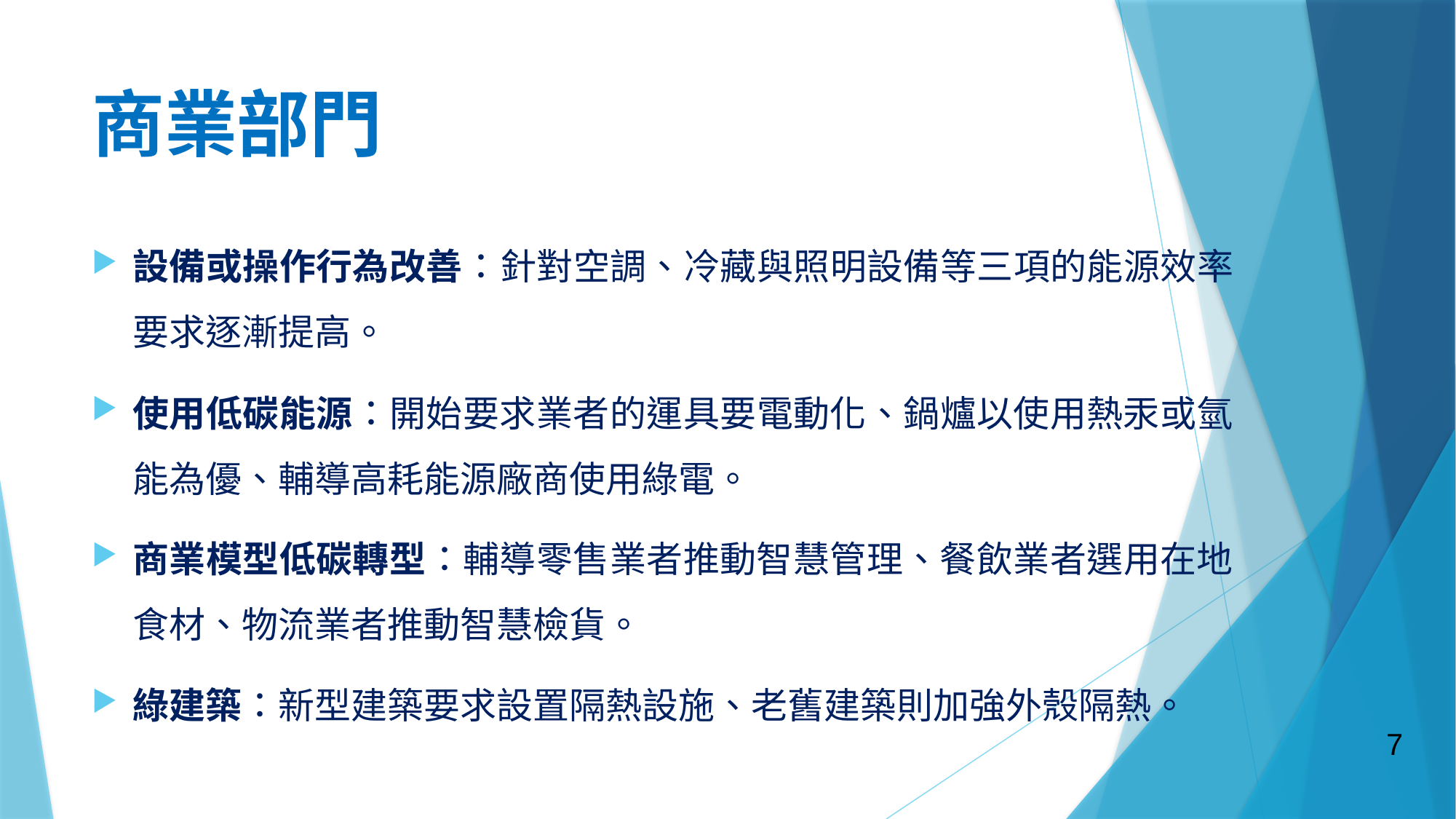

# 商業部門
設備或操作行為改善：針對空調、冷藏與照明設備等三項的能源效率要求逐漸提高。
使用低碳能源：開始要求業者的運具要電動化、鍋爐以使用熱汞或氫能為優、輔導高耗能源廠商使用綠電。
商業模型低碳轉型：輔導零售業者推動智慧管理、餐飲業者選用在地食材、物流業者推動智慧檢貨。
綠建築：新型建築要求設置隔熱設施、老舊建築則加強外殼隔熱。
7